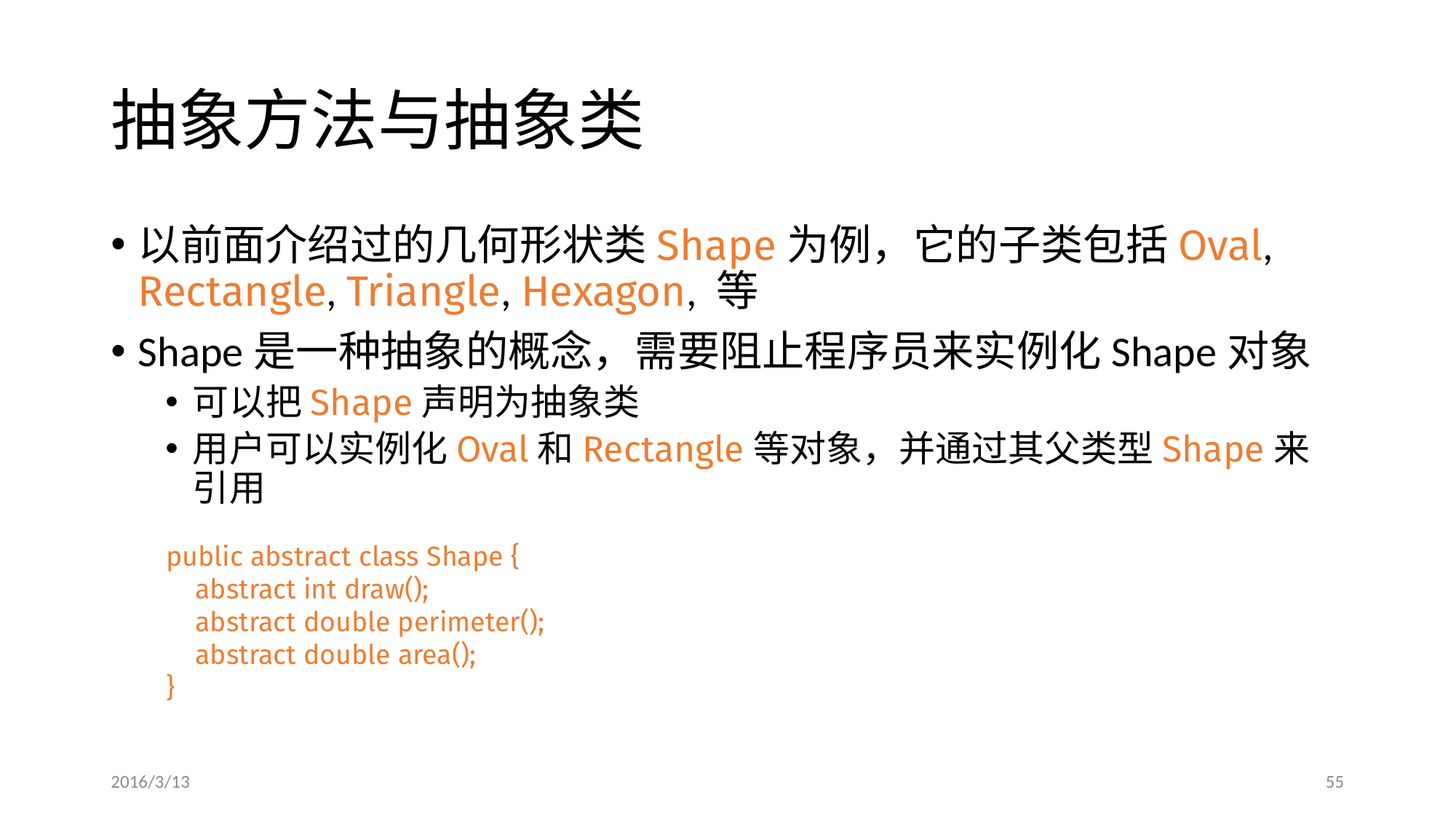

# 抽象方法与抽象类
以前面介绍过的几何形状类Shape为例，它的子类包括Oval, Rectangle, Triangle, Hexagon, 等
Shape是一种抽象的概念，需要阻止程序员来实例化Shape对象
可以把Shape声明为抽象类
用户可以实例化Oval和Rectangle等对象，并通过其父类型Shape来引用
public abstract class Shape {
    abstract int draw();
    abstract double perimeter();
    abstract double area();
}
2016/3/13
55